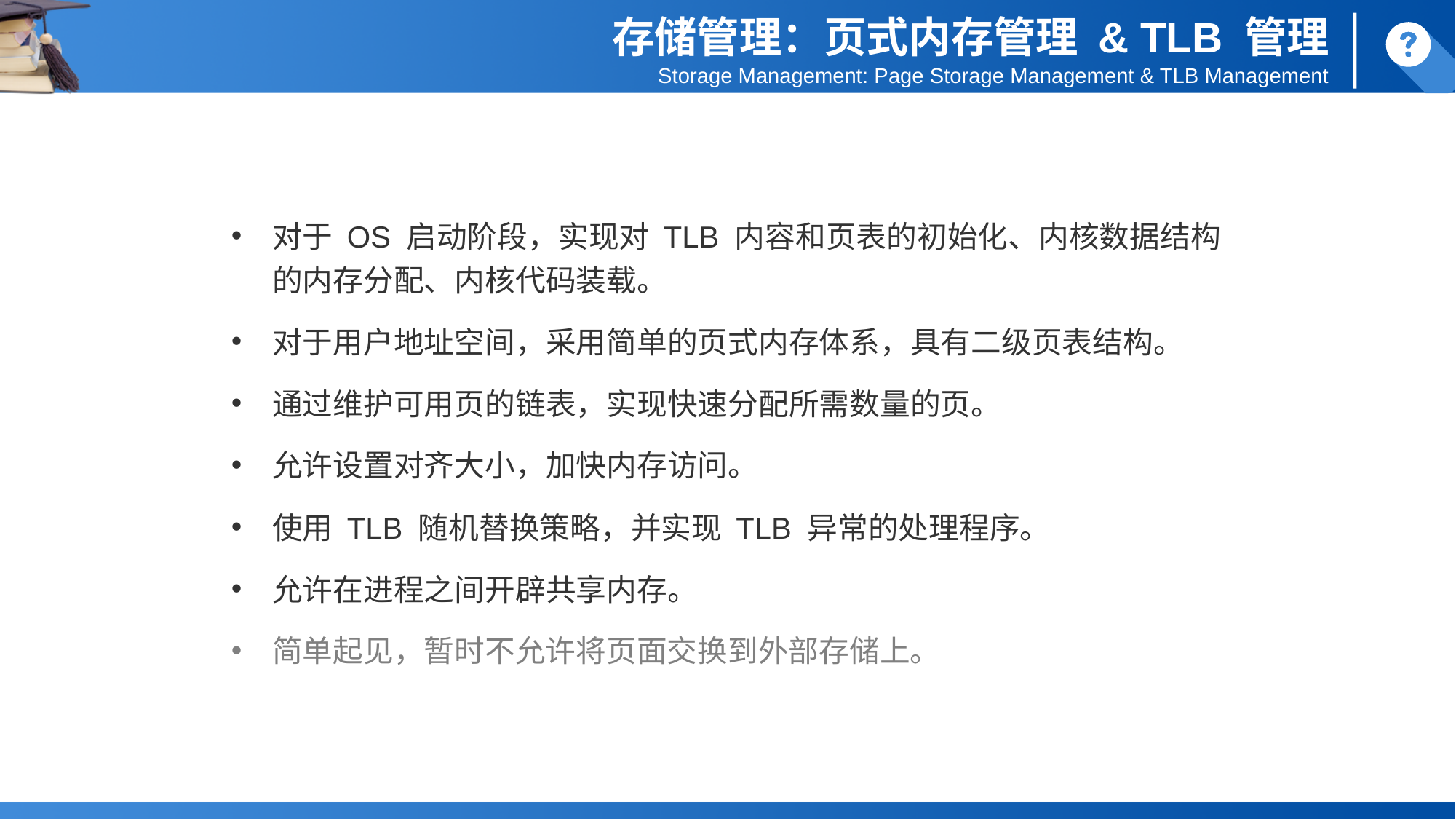

存储管理：页式内存管理 & TLB 管理
Storage Management: Page Storage Management & TLB Management

对于 OS 启动阶段，实现对 TLB 内容和页表的初始化、内核数据结构的内存分配、内核代码装载。
对于用户地址空间，采用简单的页式内存体系，具有二级页表结构。
通过维护可用页的链表，实现快速分配所需数量的页。
允许设置对齐大小，加快内存访问。
使用 TLB 随机替换策略，并实现 TLB 异常的处理程序。
允许在进程之间开辟共享内存。
简单起见，暂时不允许将页面交换到外部存储上。